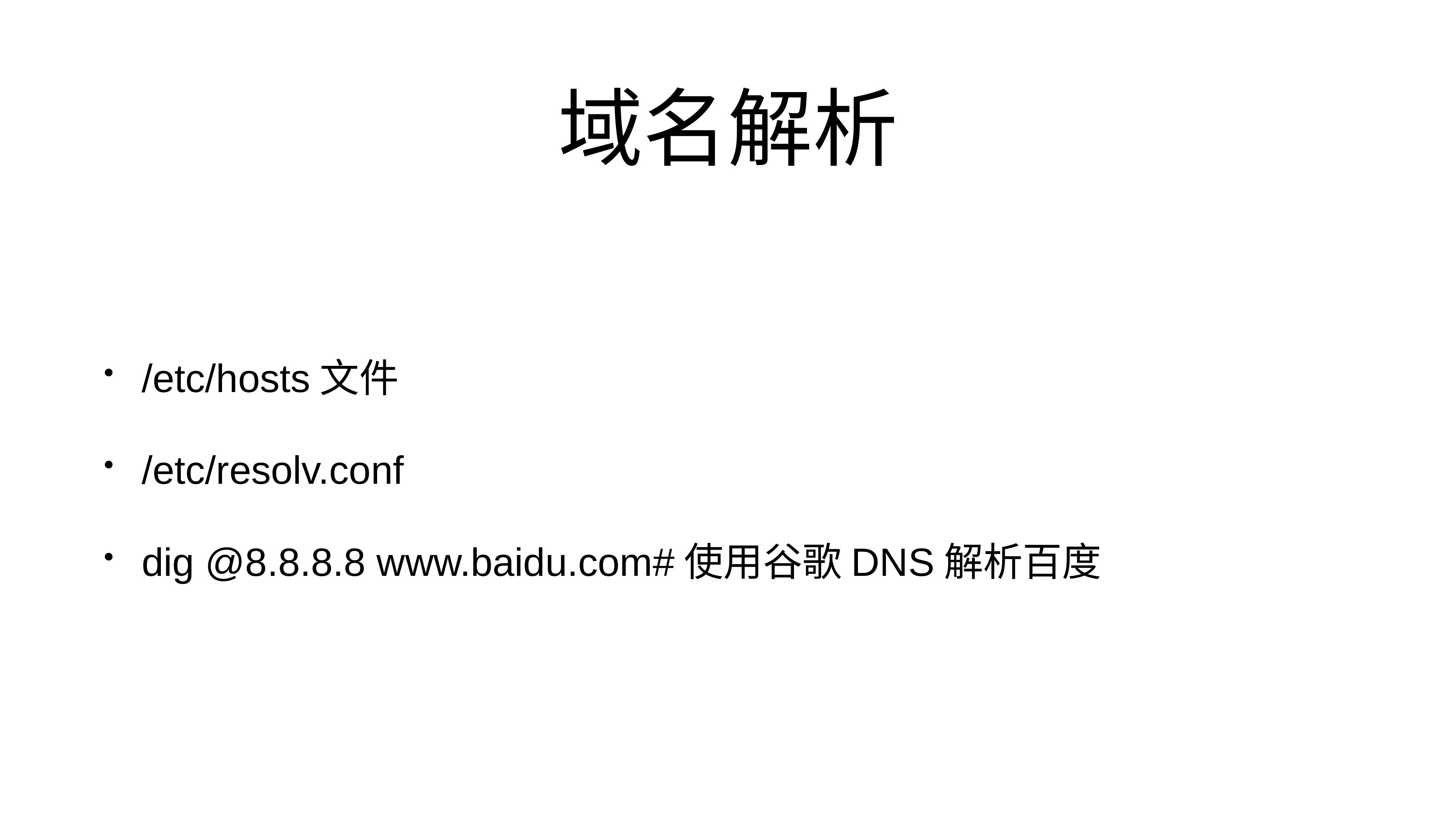

# 域名解析
/etc/hosts文件
/etc/resolv.conf
dig @8.8.8.8 www.baidu.com#使用谷歌DNS解析百度